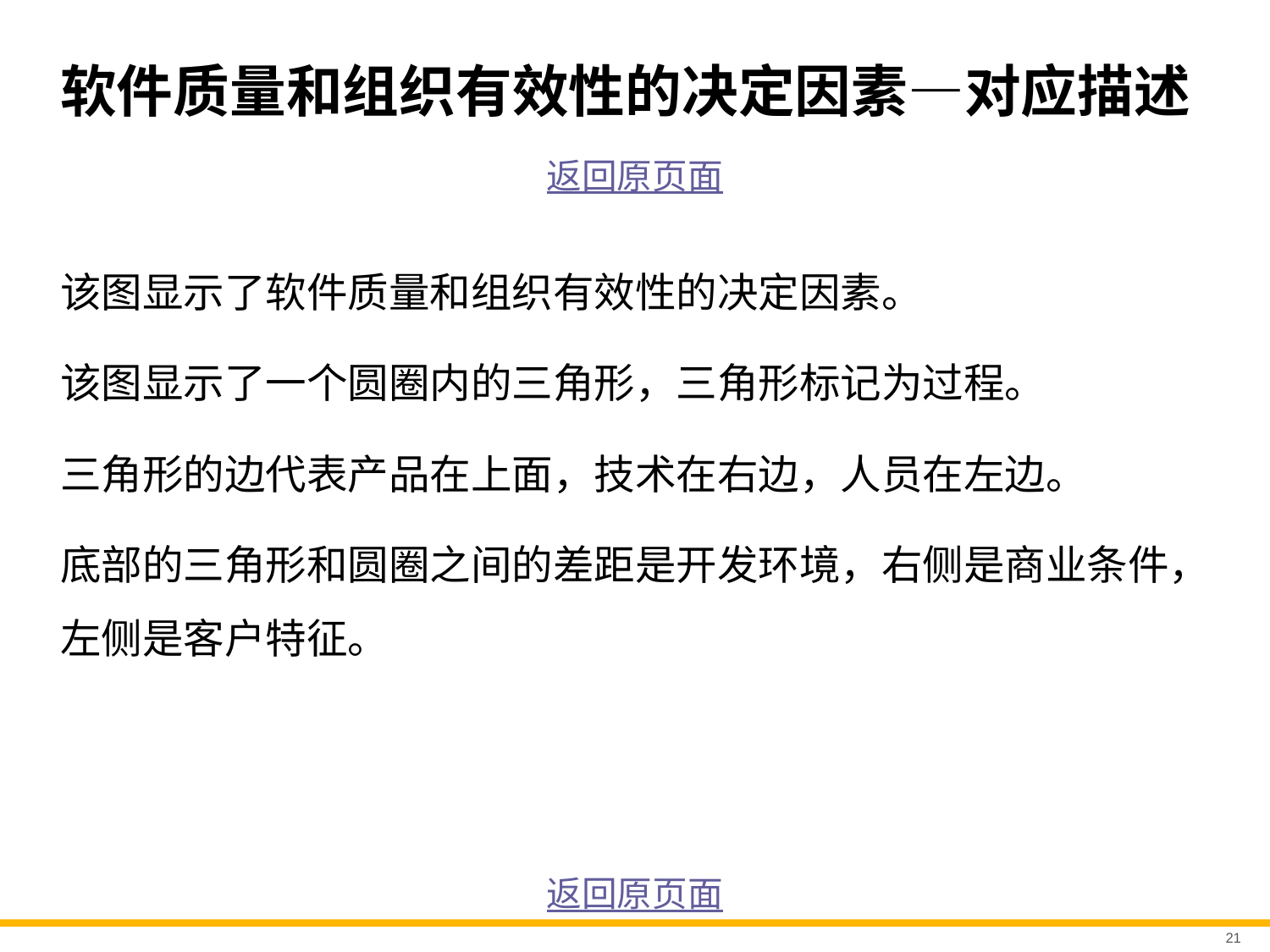

# 软件质量和组织有效性的决定因素—对应描述
返回原页面
该图显示了软件质量和组织有效性的决定因素。
该图显示了一个圆圈内的三角形，三角形标记为过程。
三角形的边代表产品在上面，技术在右边，人员在左边。
底部的三角形和圆圈之间的差距是开发环境，右侧是商业条件，左侧是客户特征。
返回原页面
21